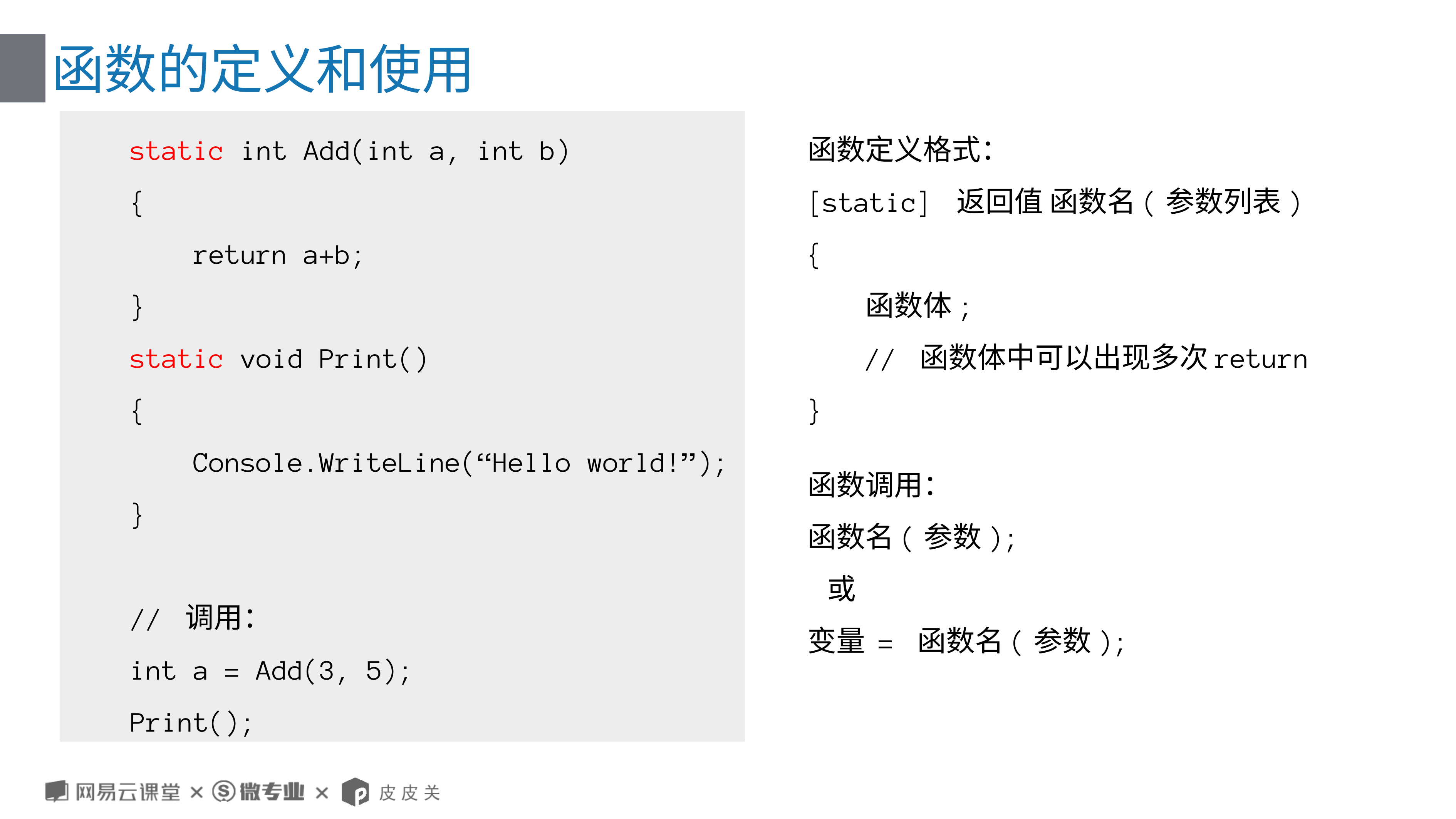

# 函数的定义和使用

static int Add(int a, int b)
{
    return a+b;
}
static void Print()
{
    Console.WriteLine(“Hello world!”);
}

// 调用：
int a = Add(3, 5);
Print();
函数定义格式：
[static] 返回值 函数名(参数列表)
{
	函数体;
	// 函数体中可以出现多次return
}

函数调用：
函数名(参数);
  或
变量 = 函数名(参数);